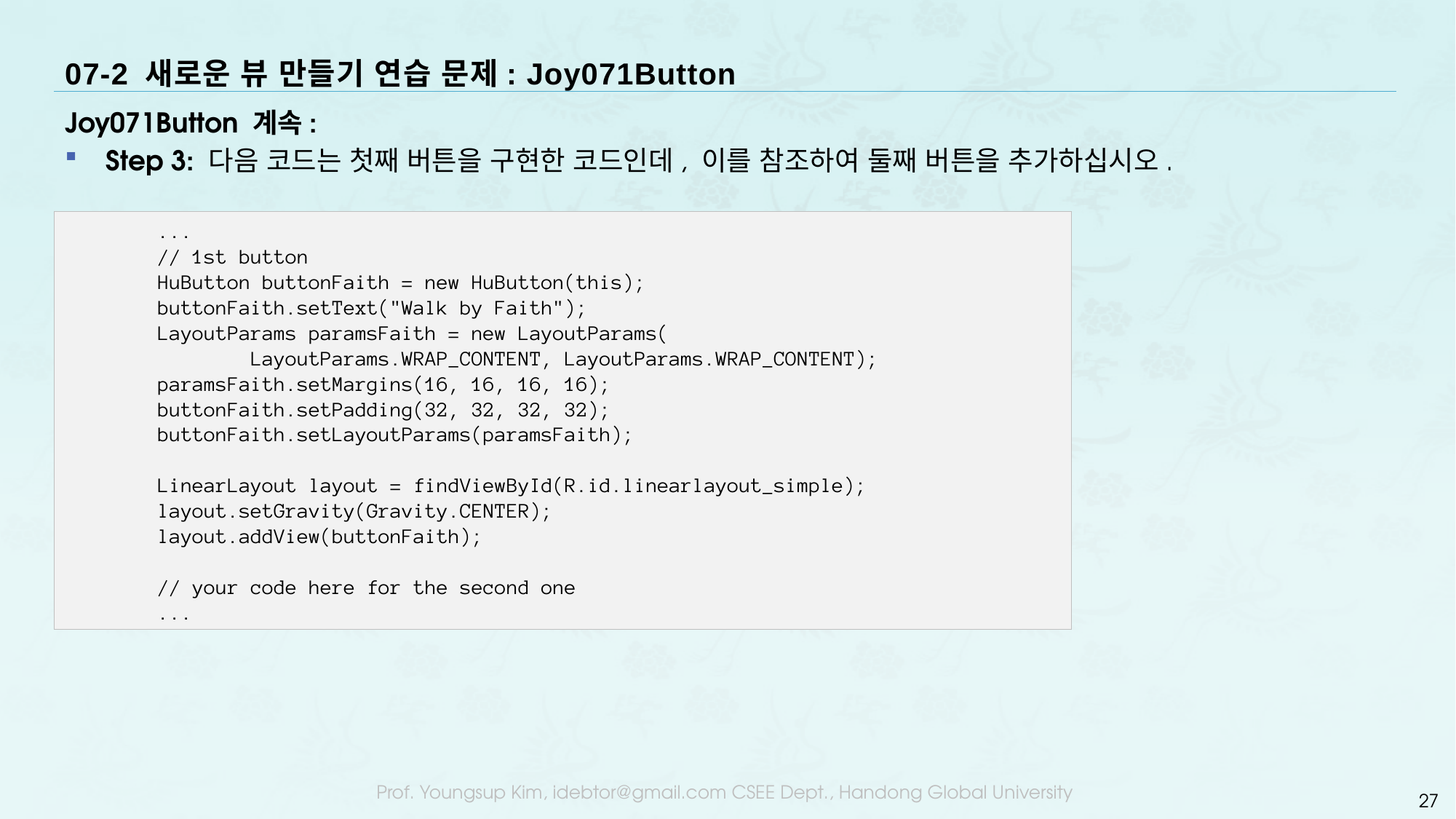

# 07-2 새로운 뷰 만들기 연습 문제: Joy071Button
Joy071Button 계속:
Step 3: 다음 코드는 첫째 버튼을 구현한 코드인데, 이를 참조하여 둘째 버튼을 추가하십시오.

        ...
        // 1st button
        HuButton buttonFaith = new HuButton(this);
        buttonFaith.setText("Walk by Faith");
        LayoutParams paramsFaith = new LayoutParams(
                LayoutParams.WRAP_CONTENT, LayoutParams.WRAP_CONTENT);
        paramsFaith.setMargins(16, 16, 16, 16);
        buttonFaith.setPadding(32, 32, 32, 32);
        buttonFaith.setLayoutParams(paramsFaith);

        LinearLayout layout = findViewById(R.id.linearlayout_simple);
        layout.setGravity(Gravity.CENTER);
        layout.addView(buttonFaith);

        // your code here for the second one
        ...
27